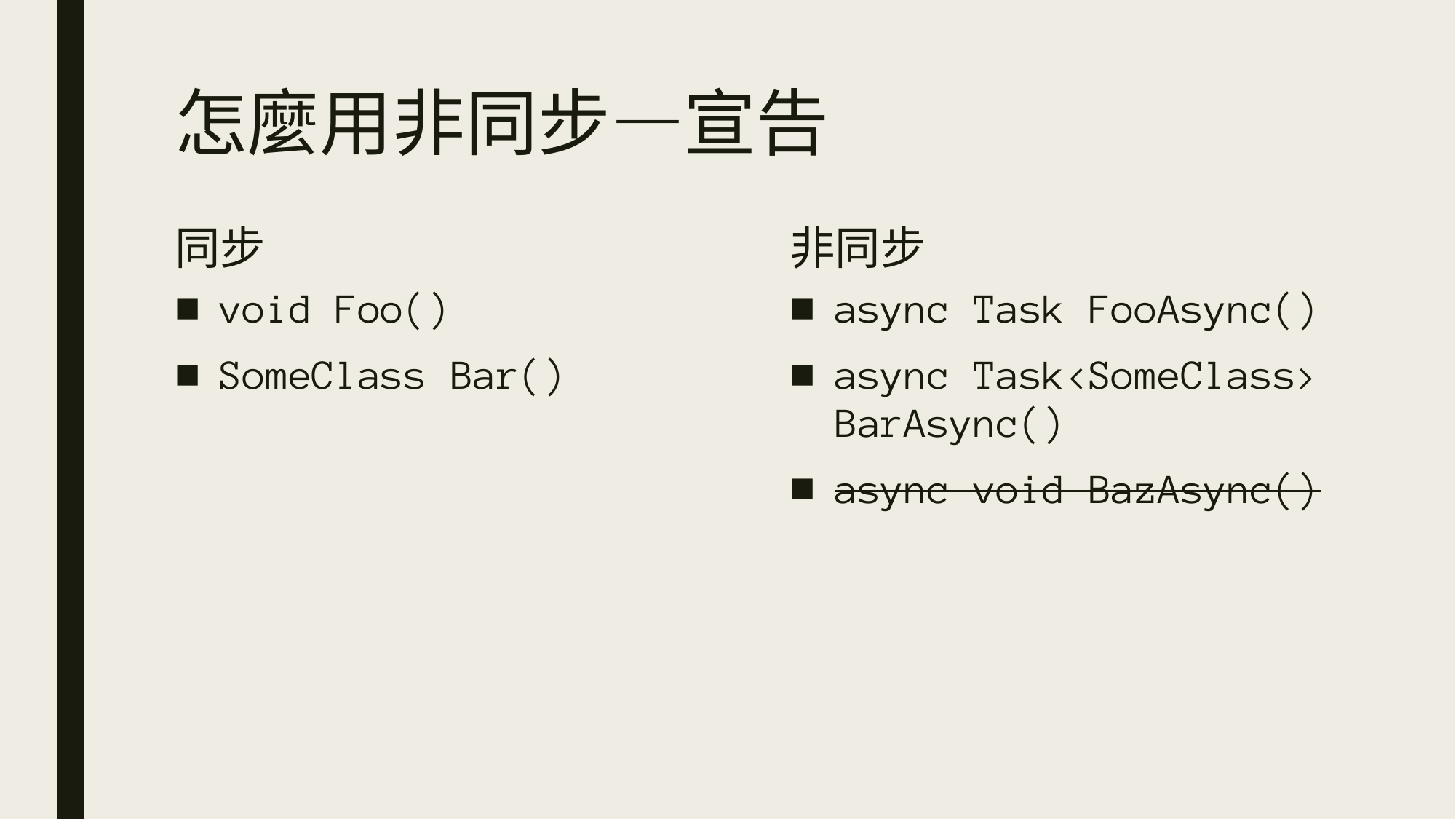

# 怎麼用非同步—宣告
同步
非同步
void Foo()
SomeClass Bar()
async Task FooAsync()
async Task<SomeClass> BarAsync()
async void BazAsync()